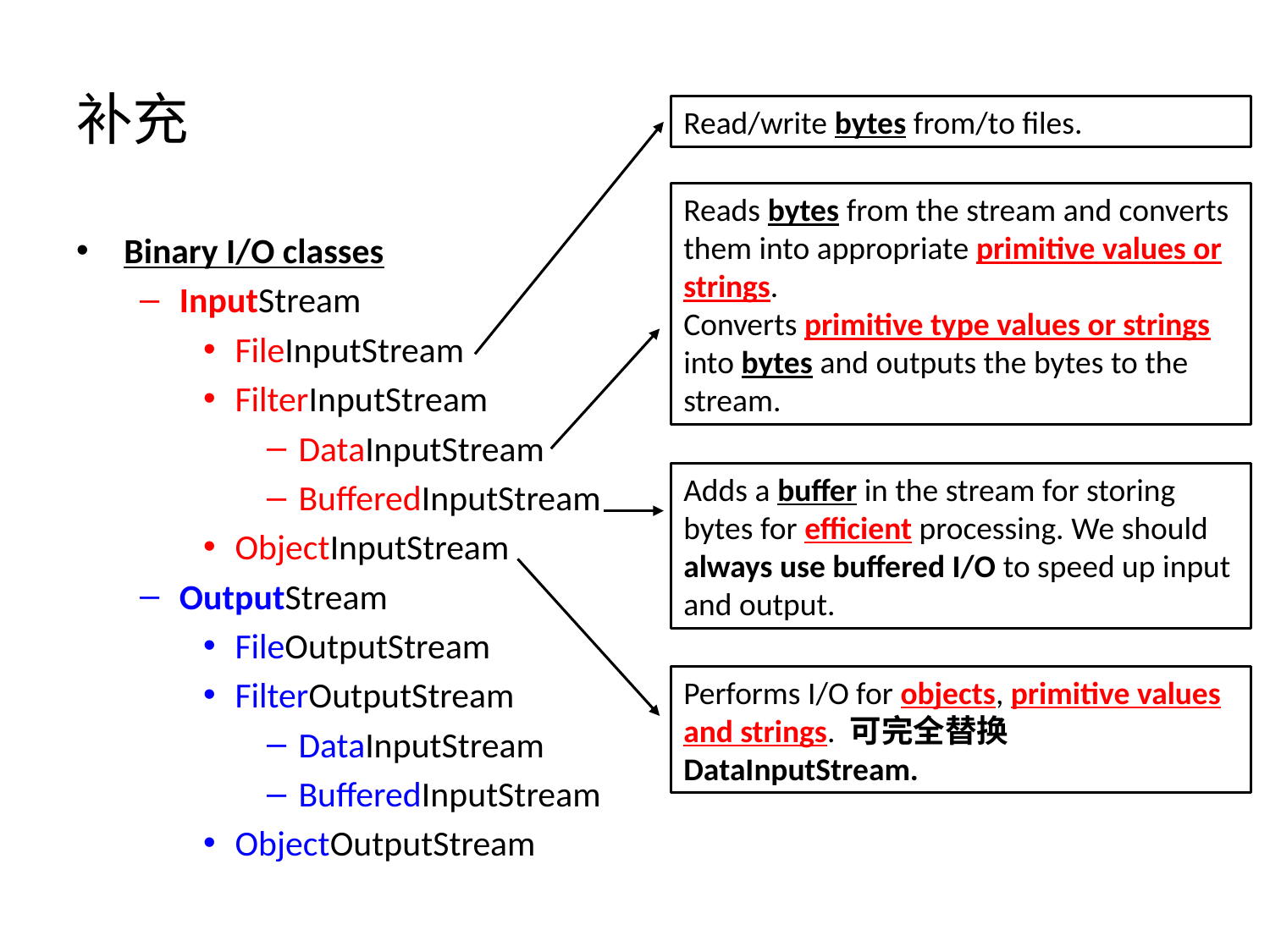

# 补充
Read/write bytes from/to files.
Reads bytes from the stream and converts them into appropriate primitive values or strings.
Converts primitive type values or strings into bytes and outputs the bytes to the stream.
Binary I/O classes
InputStream
FileInputStream
FilterInputStream
DataInputStream
BufferedInputStream
ObjectInputStream
OutputStream
FileOutputStream
FilterOutputStream
DataInputStream
BufferedInputStream
ObjectOutputStream
Adds a buffer in the stream for storing bytes for efficient processing. We should always use buffered I/O to speed up input and output.
Performs I/O for objects, primitive values and strings. 可完全替换DataInputStream.
80